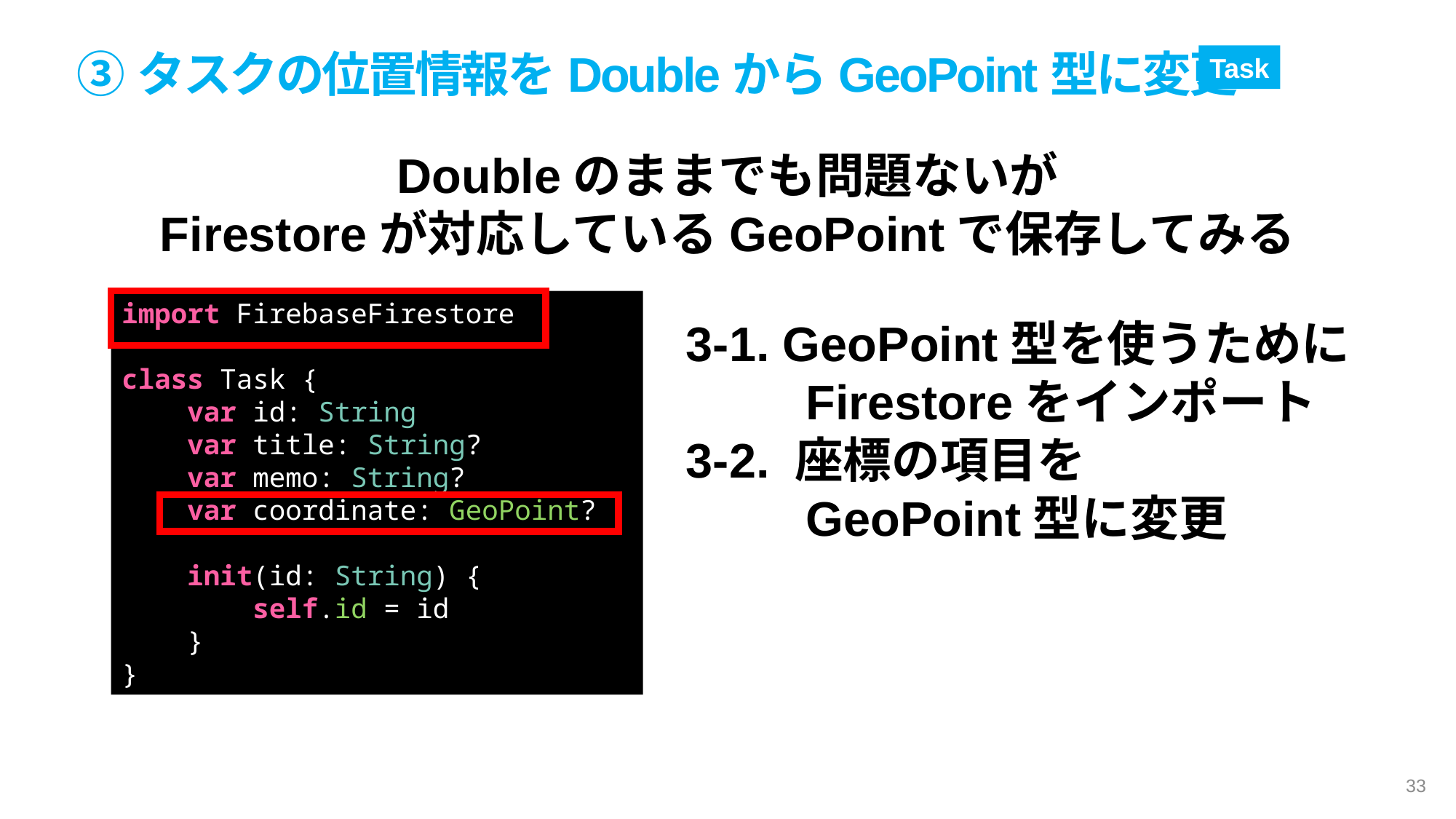

③タスクの位置情報をDoubleからGeoPoint型に変更
Task
Doubleのままでも問題ないが
Firestoreが対応しているGeoPointで保存してみる
import FirebaseFirestore
class Task {
    var id: String
    var title: String?
    var memo: String?
    var coordinate: GeoPoint?

    init(id: String) {
        self.id = id
    }
}

3-1. GeoPoint型を使うために
　　 Firestoreをインポート
3-2. 座標の項目を
　　 GeoPoint型に変更

33